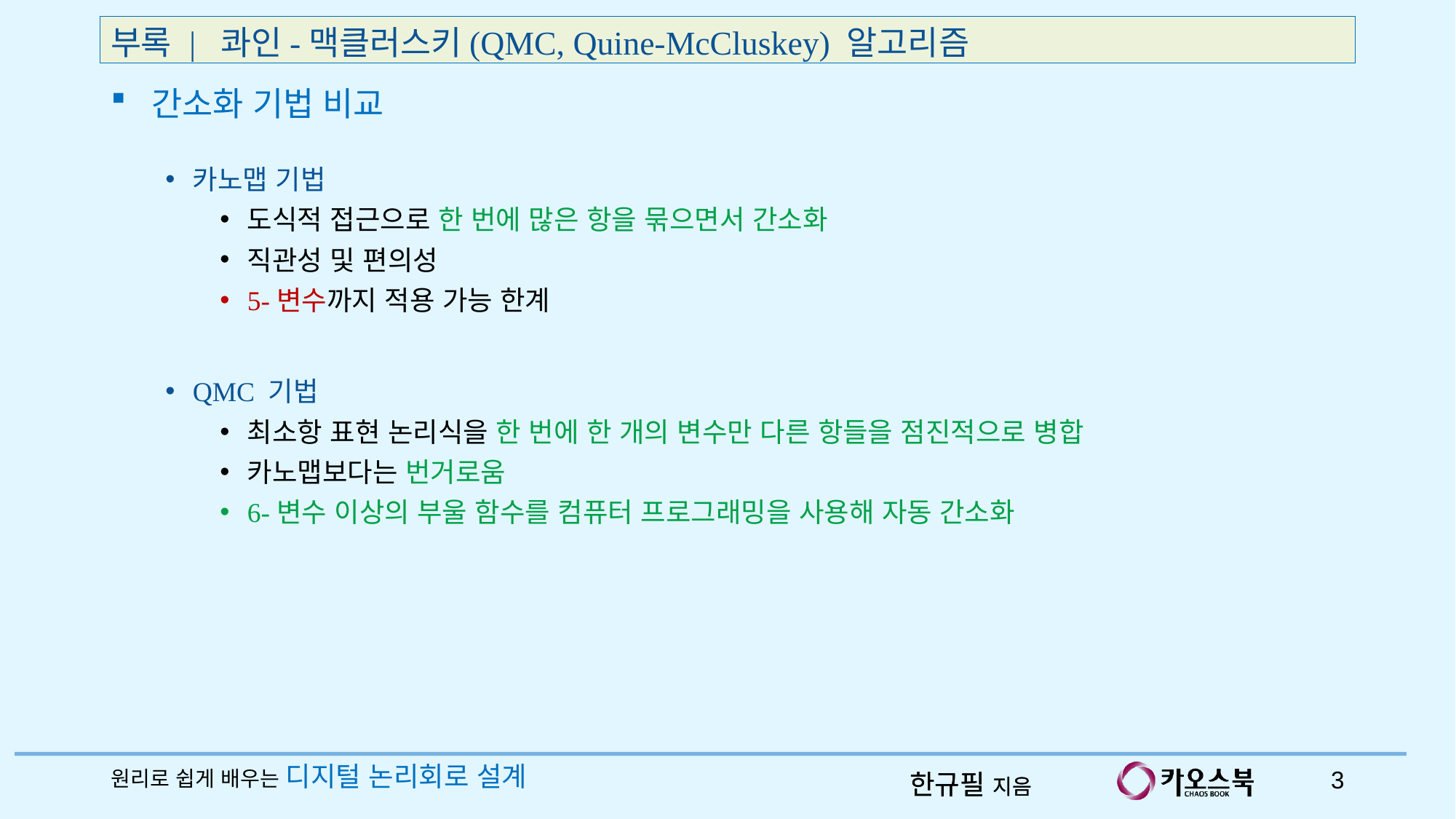

부록 |  콰인-맥클러스키(QMC, Quine-McCluskey) 알고리즘
간소화 기법 비교
카노맵 기법
도식적 접근으로 한 번에 많은 항을 묶으면서 간소화
직관성 및 편의성
5-변수까지 적용 가능 한계

QMC 기법
최소항 표현 논리식을 한 번에 한 개의 변수만 다른 항들을 점진적으로 병합
카노맵보다는 번거로움
6-변수 이상의 부울 함수를 컴퓨터 프로그래밍을 사용해 자동 간소화
원리로 쉽게 배우는 디지털 논리회로 설계
3